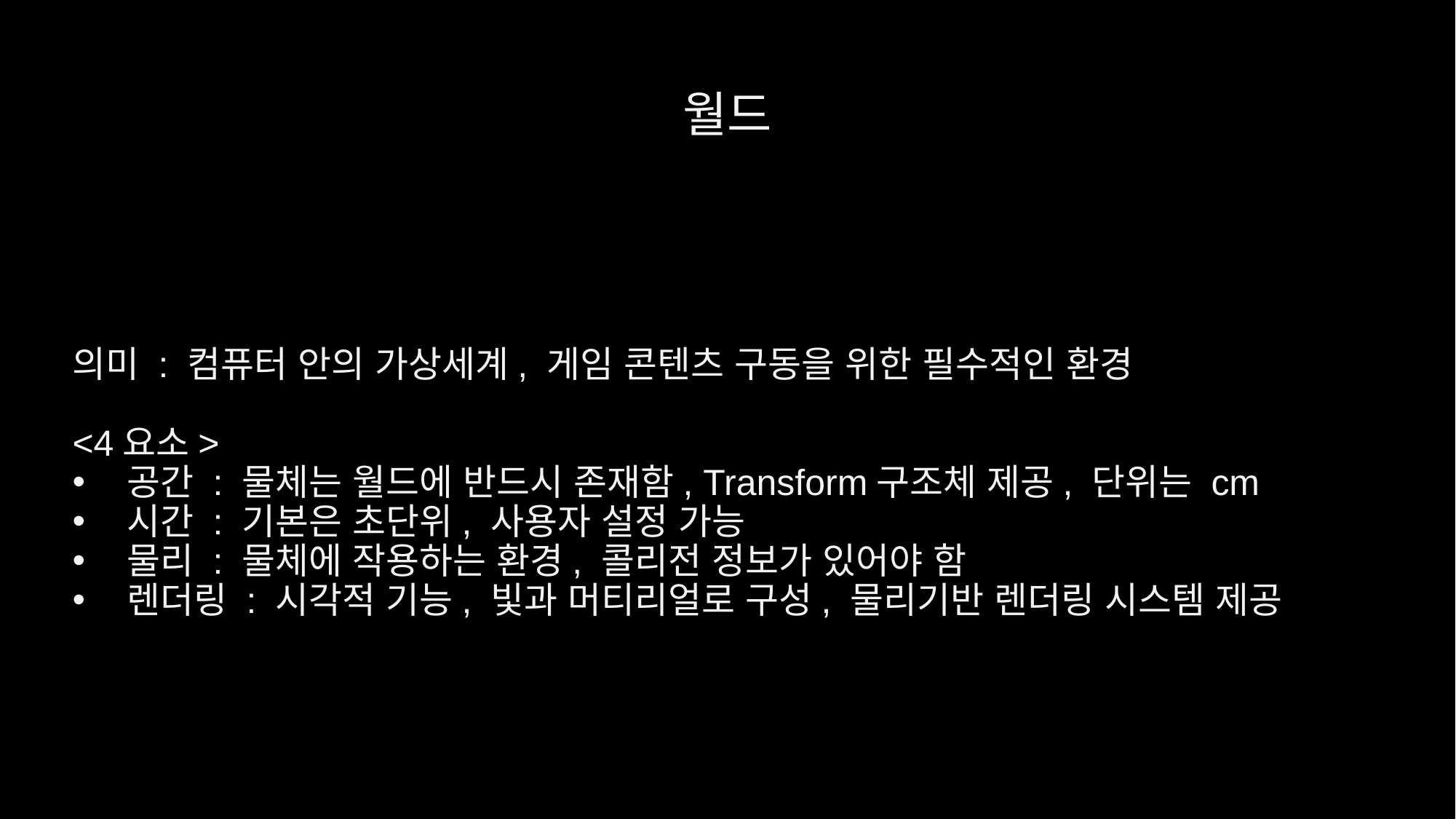

# 월드
의미 : 컴퓨터 안의 가상세계, 게임 콘텐츠 구동을 위한 필수적인 환경

<4요소>
공간 : 물체는 월드에 반드시 존재함, Transform구조체 제공, 단위는 cm
시간 : 기본은 초단위, 사용자 설정 가능
물리 : 물체에 작용하는 환경, 콜리전 정보가 있어야 함
렌더링 : 시각적 기능, 빛과 머티리얼로 구성, 물리기반 렌더링 시스템 제공